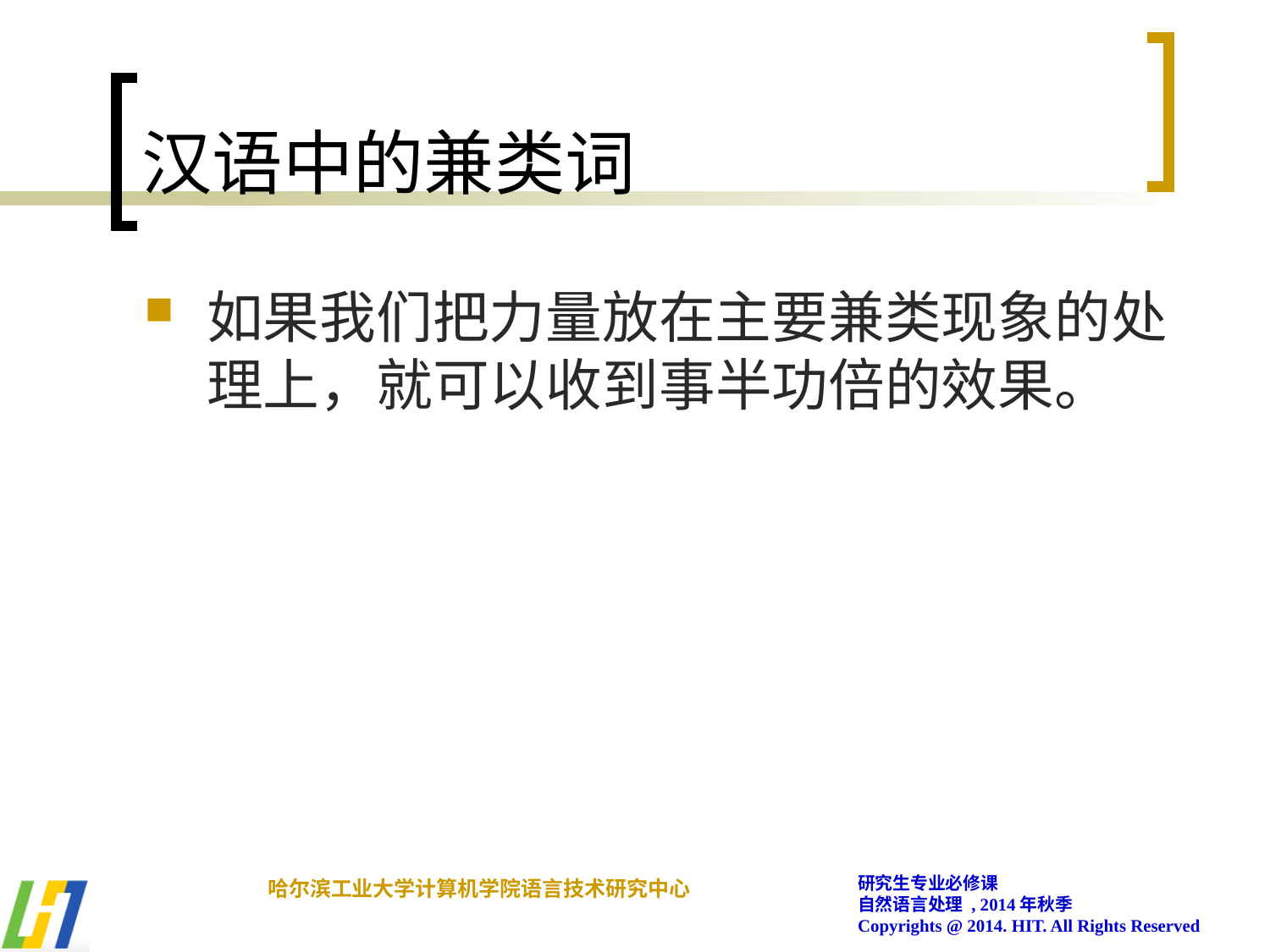

# 汉语中的兼类词
如果我们把力量放在主要兼类现象的处理上，就可以收到事半功倍的效果。

研究生专业必修课
自然语言处理 , 2014年秋季
Copyrights @ 2014. HIT. All Rights Reserved
哈尔滨工业大学计算机学院语言技术研究中心